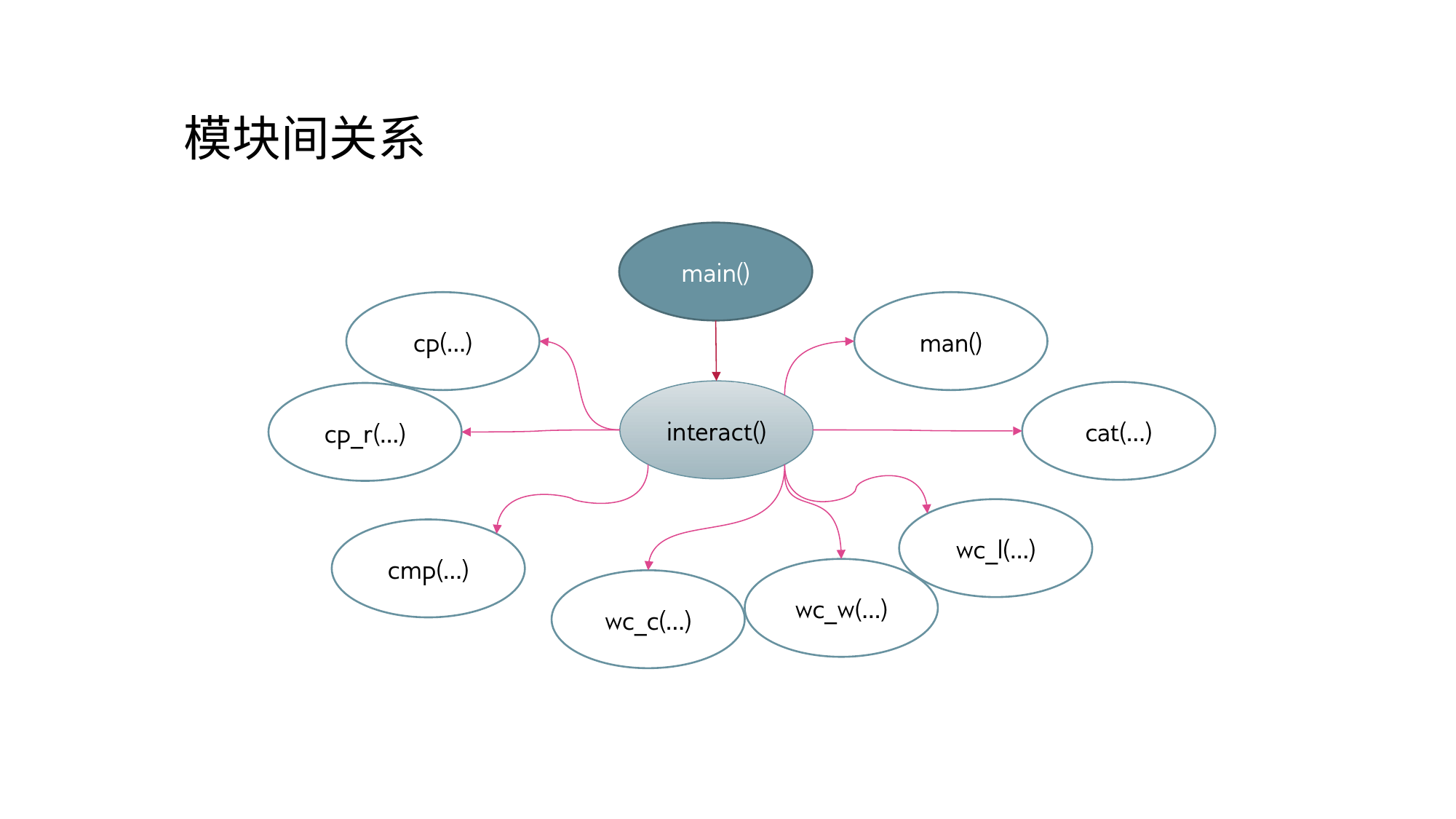

# 模块间关系
main()
man()
cp(…)
interact()
cat(…)
cp_r(…)
wc_l(…)
cmp(…)
wc_w(…)
wc_c(…)